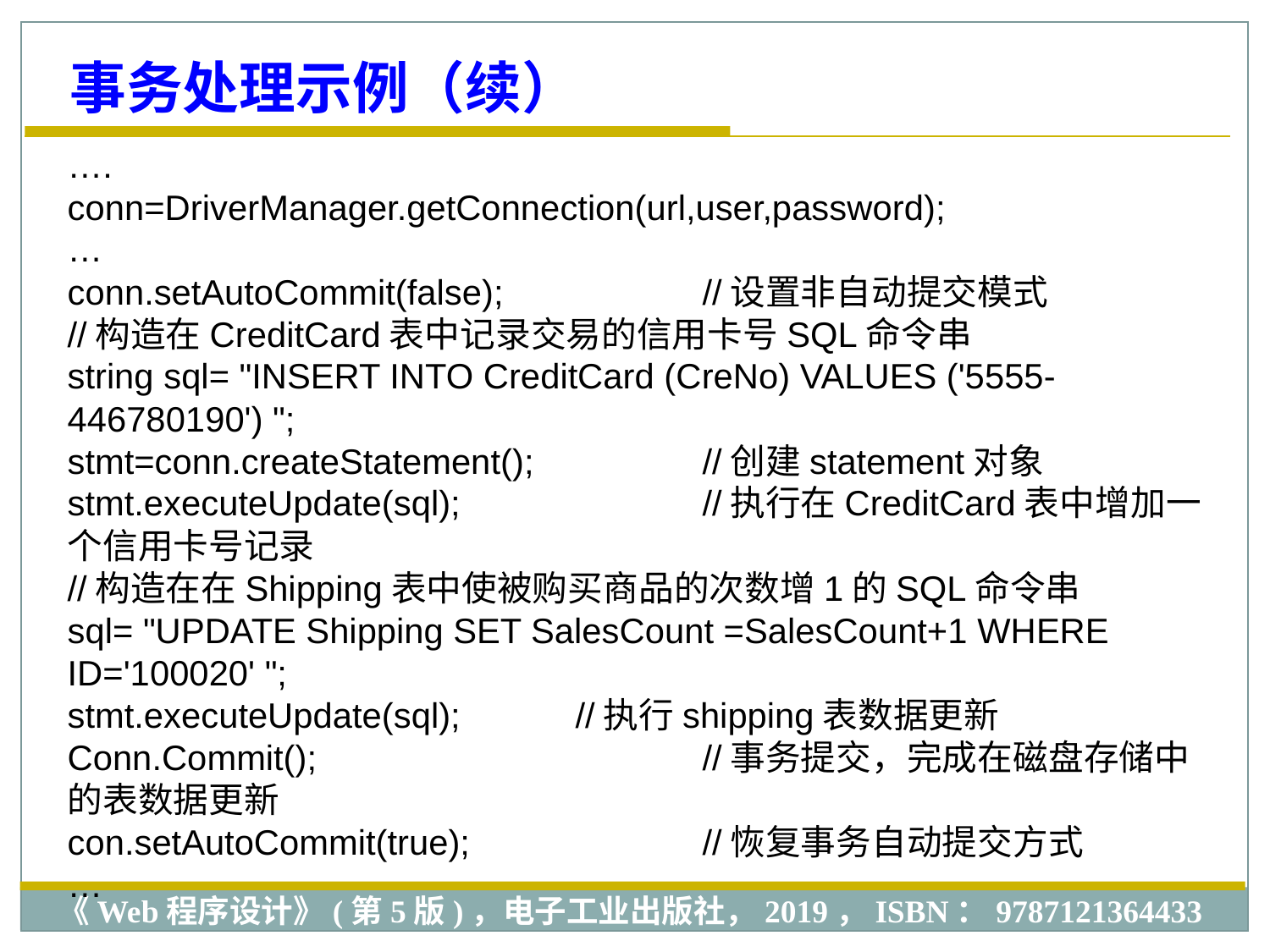

事务处理示例（续）
….
conn=DriverManager.getConnection(url,user,password);
…
conn.setAutoCommit(false);   		//设置非自动提交模式
//构造在CreditCard表中记录交易的信用卡号SQL命令串
string sql= "INSERT INTO CreditCard (CreNo) VALUES ('5555-446780190') ";
stmt=conn.createStatement(); 		//创建statement对象
stmt.executeUpdate(sql); 		//执行在CreditCard表中增加一个信用卡号记录
//构造在在Shipping表中使被购买商品的次数增1的SQL命令串
sql= "UPDATE Shipping SET SalesCount =SalesCount+1 WHERE ID='100020' ";
stmt.executeUpdate(sql);     	//执行shipping表数据更新
Conn.Commit();				//事务提交，完成在磁盘存储中的表数据更新
con.setAutoCommit(true); 		//恢复事务自动提交方式
…